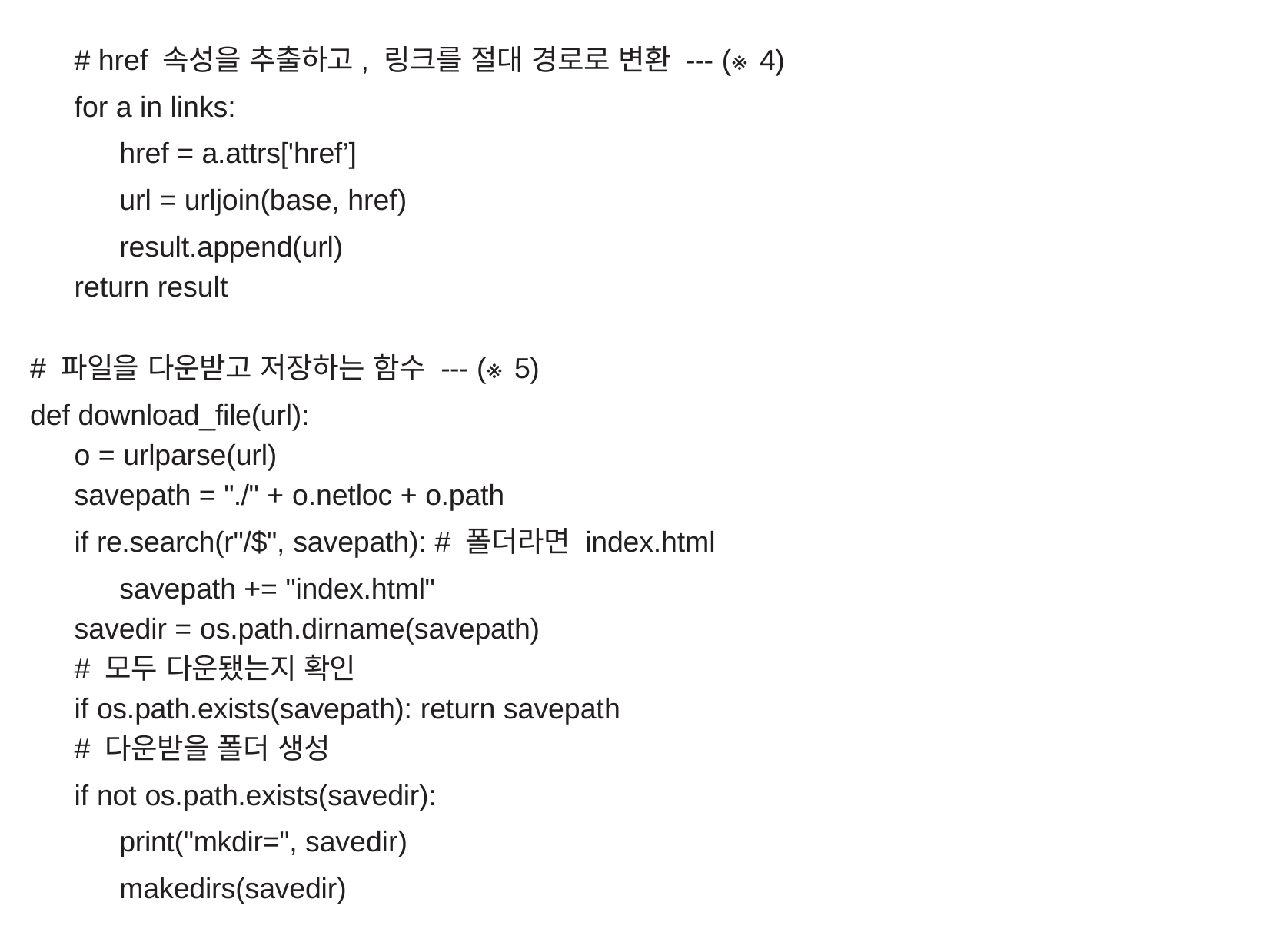

# href 속성을 추출하고, 링크를 절대 경로로 변환 --- (※4)
for a in links:
href = a.attrs['href’]
url = urljoin(base, href)
result.append(url)
return result

# 파일을 다운받고 저장하는 함수 --- (※5)
def download_file(url):
o = urlparse(url)
savepath = "./" + o.netloc + o.path
if re.search(r"/$", savepath): # 폴더라면 index.html
savepath += "index.html"
savedir = os.path.dirname(savepath)
# 모두 다운됐는지 확인
if os.path.exists(savepath): return savepath
# 다운받을 폴더 생성
if not os.path.exists(savedir):
print("mkdir=", savedir)
makedirs(savedir)